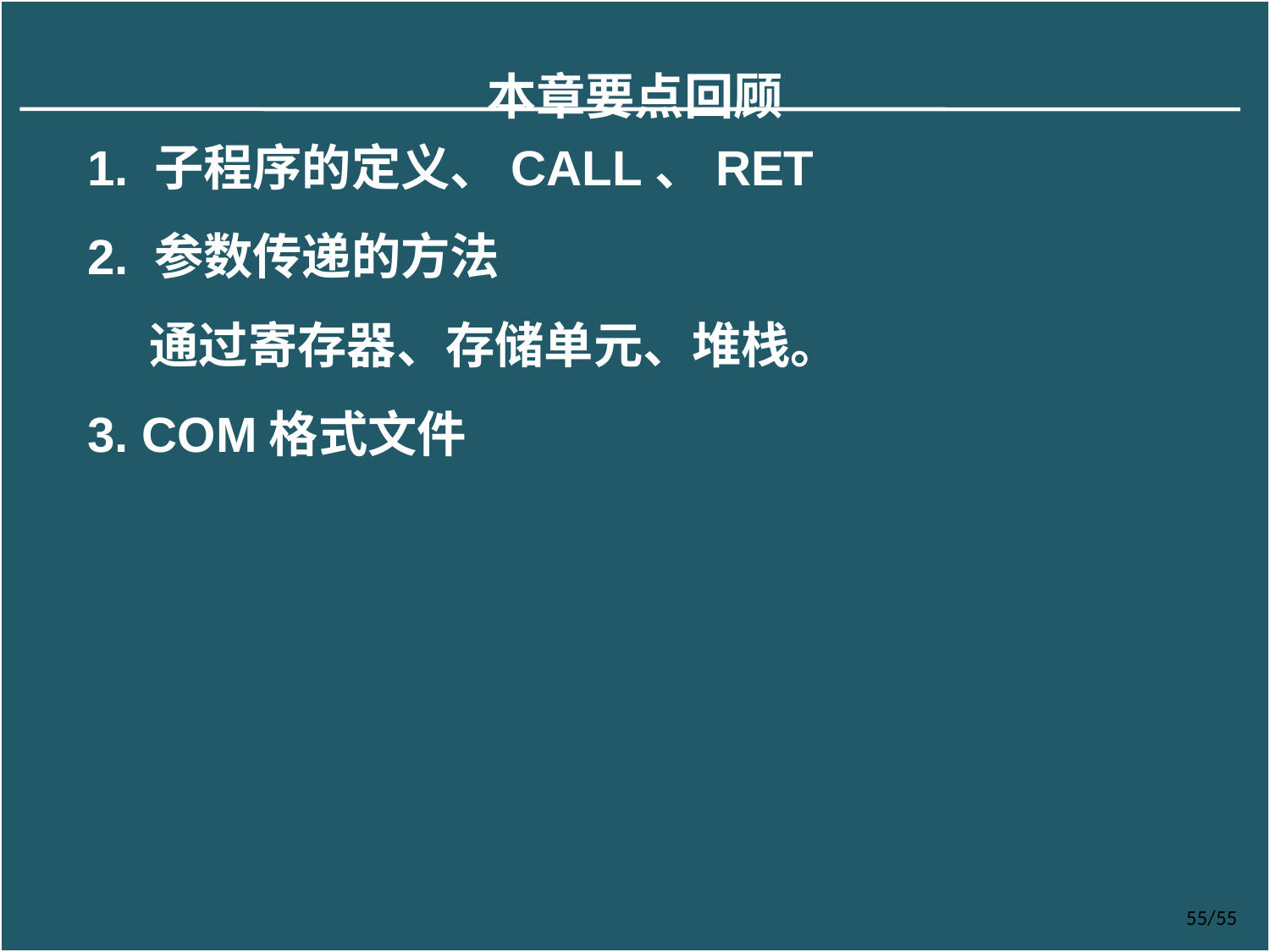

本章要点回顾
1. 子程序的定义、CALL、RET
2. 参数传递的方法
通过寄存器、存储单元、堆栈。
3. COM格式文件
55/55